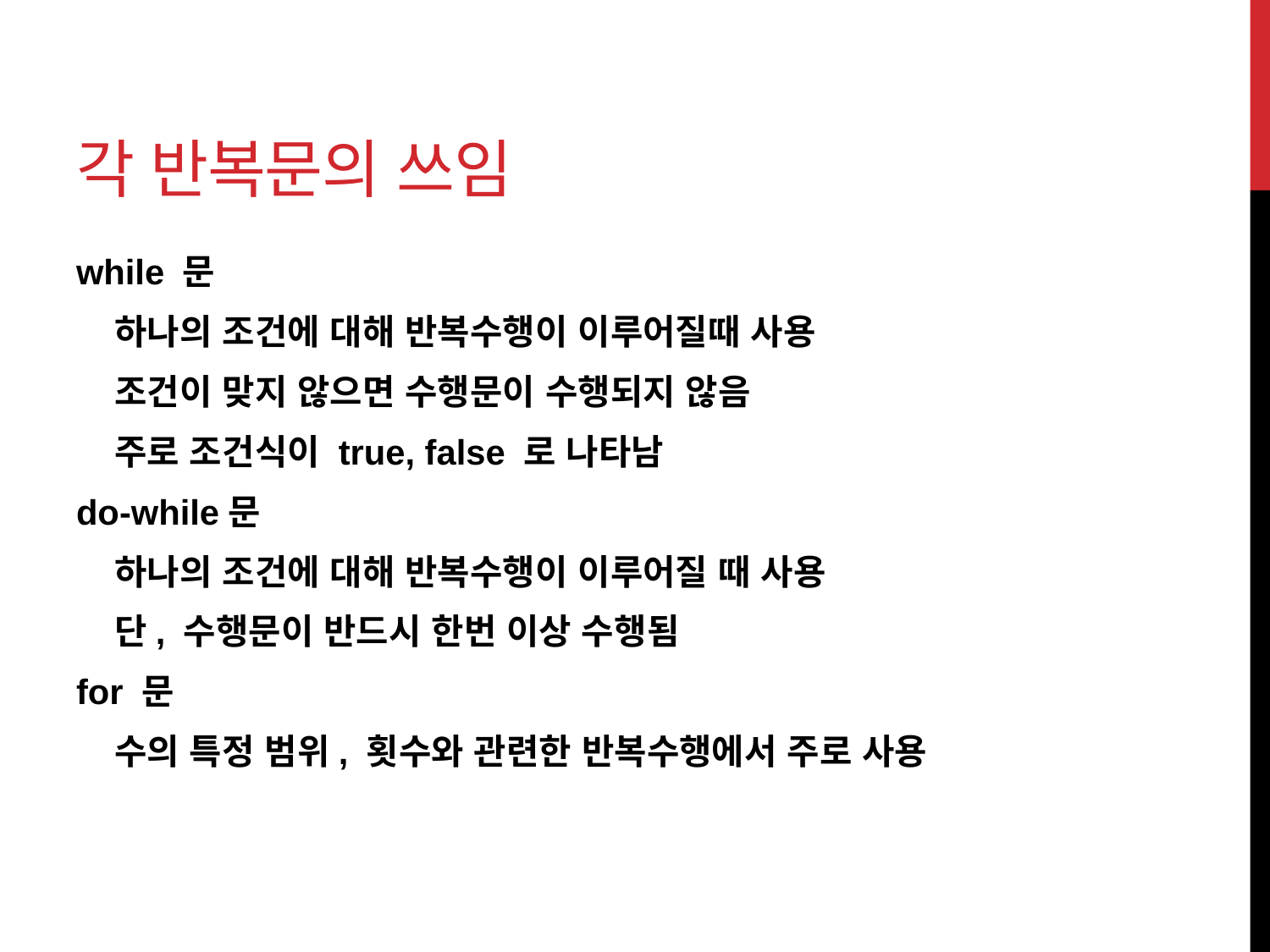

# 각 반복문의 쓰임
while 문
   하나의 조건에 대해 반복수행이 이루어질때 사용
   조건이 맞지 않으면 수행문이 수행되지 않음
   주로 조건식이 true, false 로 나타남
do-while문
   하나의 조건에 대해 반복수행이 이루어질 때 사용
   단, 수행문이 반드시 한번 이상 수행됨
for 문
   수의 특정 범위, 횟수와 관련한 반복수행에서 주로 사용